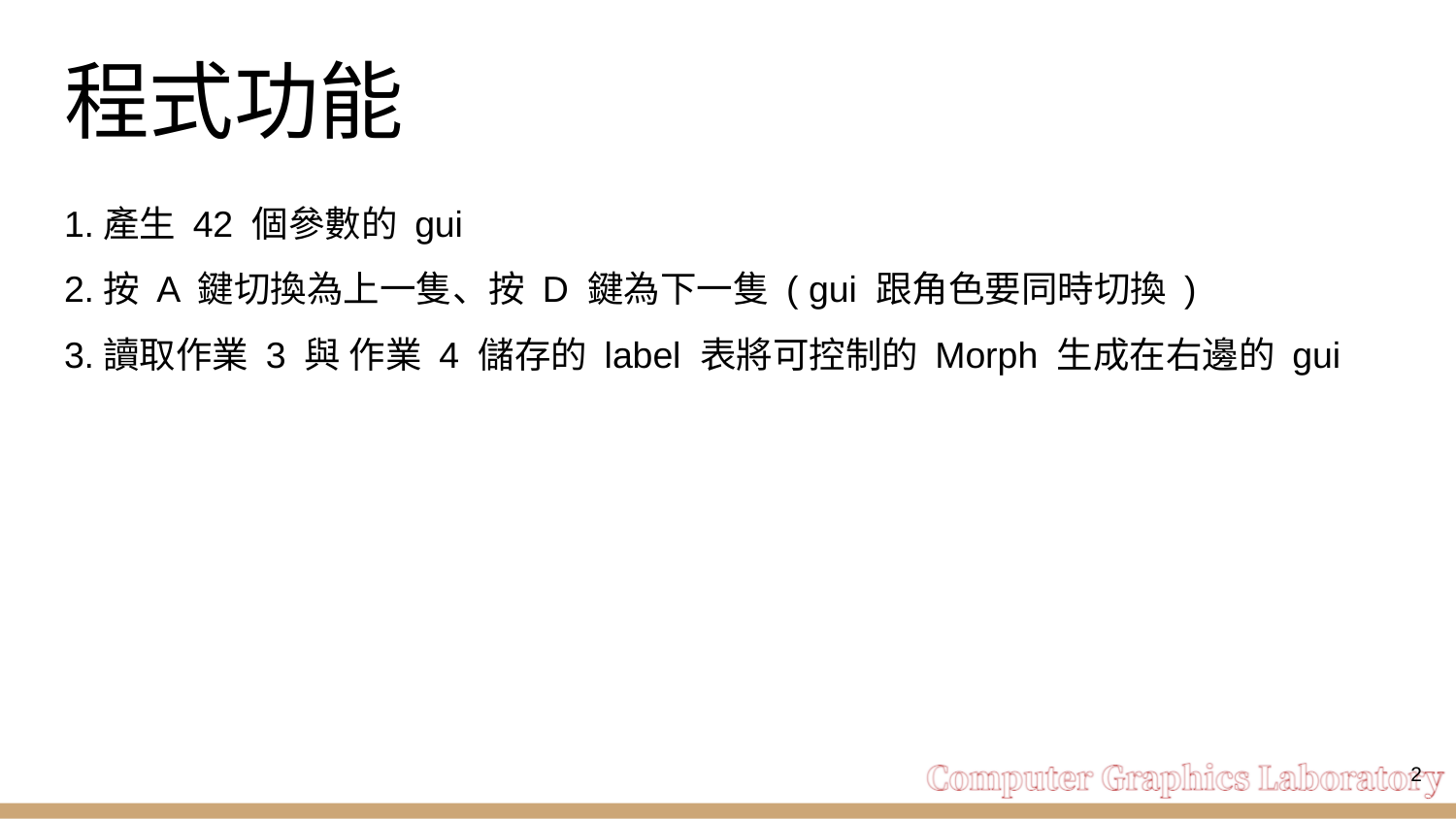

# 程式功能
1.產生 42 個參數的 gui
2.按 A 鍵切換為上一隻、按 D 鍵為下一隻 ( gui 跟角色要同時切換 )
3.讀取作業 3 與 作業 4 儲存的 label 表將可控制的 Morph 生成在右邊的 gui

2